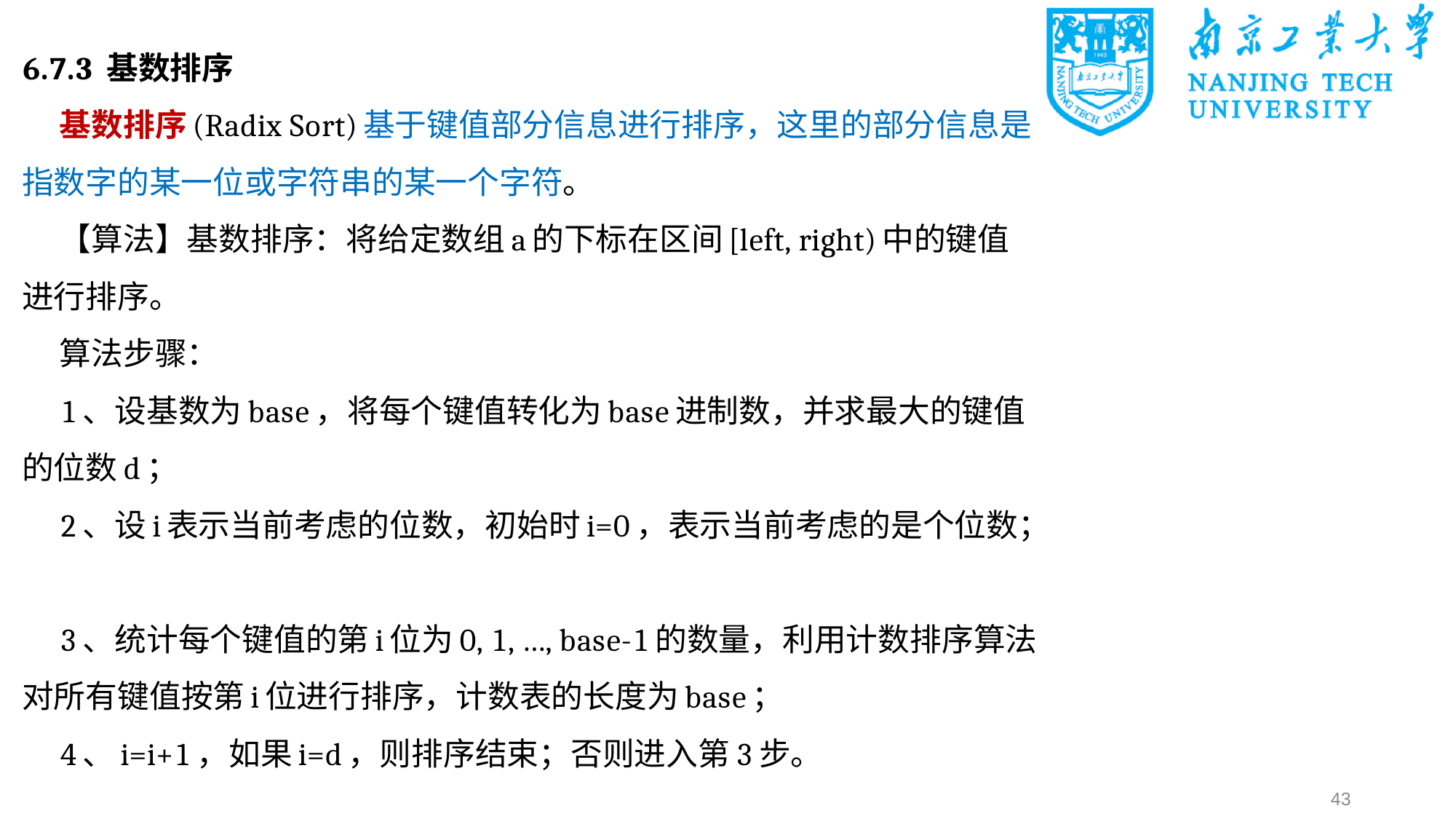

6.7.3 基数排序
基数排序(Radix Sort)基于键值部分信息进行排序，这里的部分信息是指数字的某一位或字符串的某一个字符。
【算法】基数排序：将给定数组a的下标在区间[left, right)中的键值进行排序。
算法步骤：
1、设基数为base，将每个键值转化为base进制数，并求最大的键值的位数d；
2、设i表示当前考虑的位数，初始时i=0，表示当前考虑的是个位数；
3、统计每个键值的第i位为0, 1, …, base-1的数量，利用计数排序算法对所有键值按第i位进行排序，计数表的长度为base；
4、i=i+1，如果i=d，则排序结束；否则进入第3步。

43